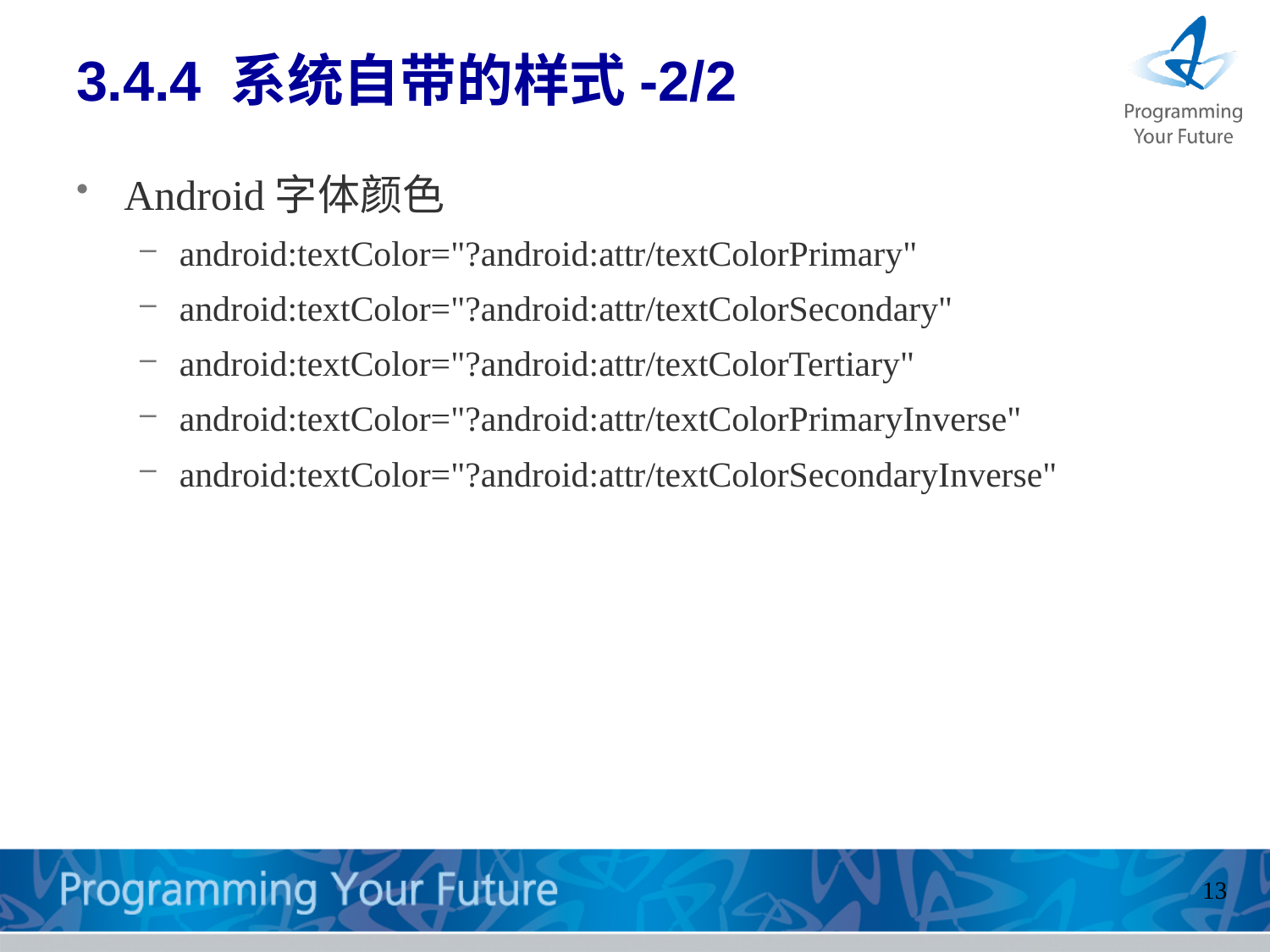

# 3.4.4 系统自带的样式-2/2
Android字体颜色
android:textColor="?android:attr/textColorPrimary"
android:textColor="?android:attr/textColorSecondary"
android:textColor="?android:attr/textColorTertiary"
android:textColor="?android:attr/textColorPrimaryInverse"
android:textColor="?android:attr/textColorSecondaryInverse"